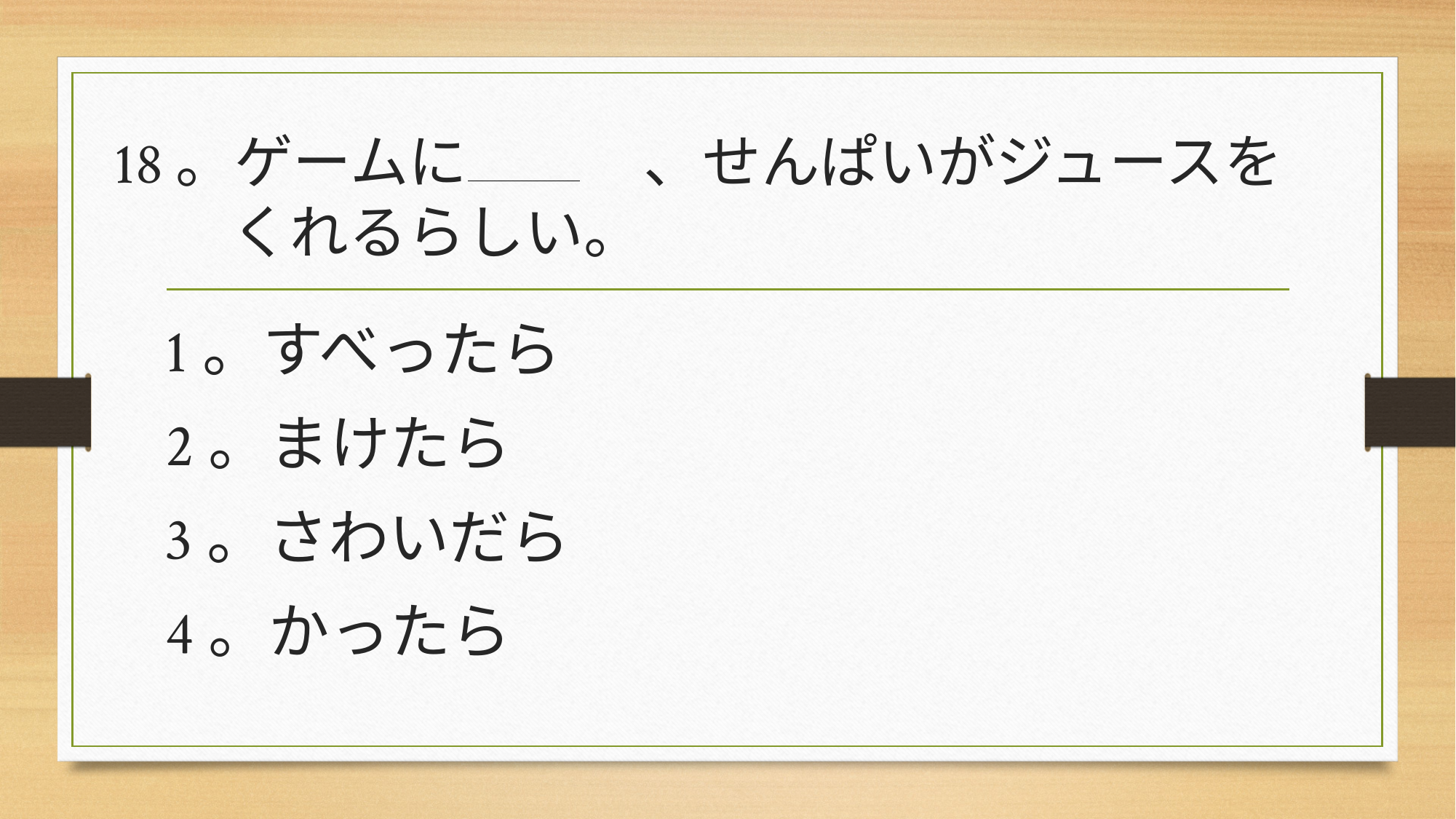

# 18。ゲームに　　　、せんぱいがジュースを 　　くれるらしい。
1。すべったら
2。まけたら
3。さわいだら
4。かったら